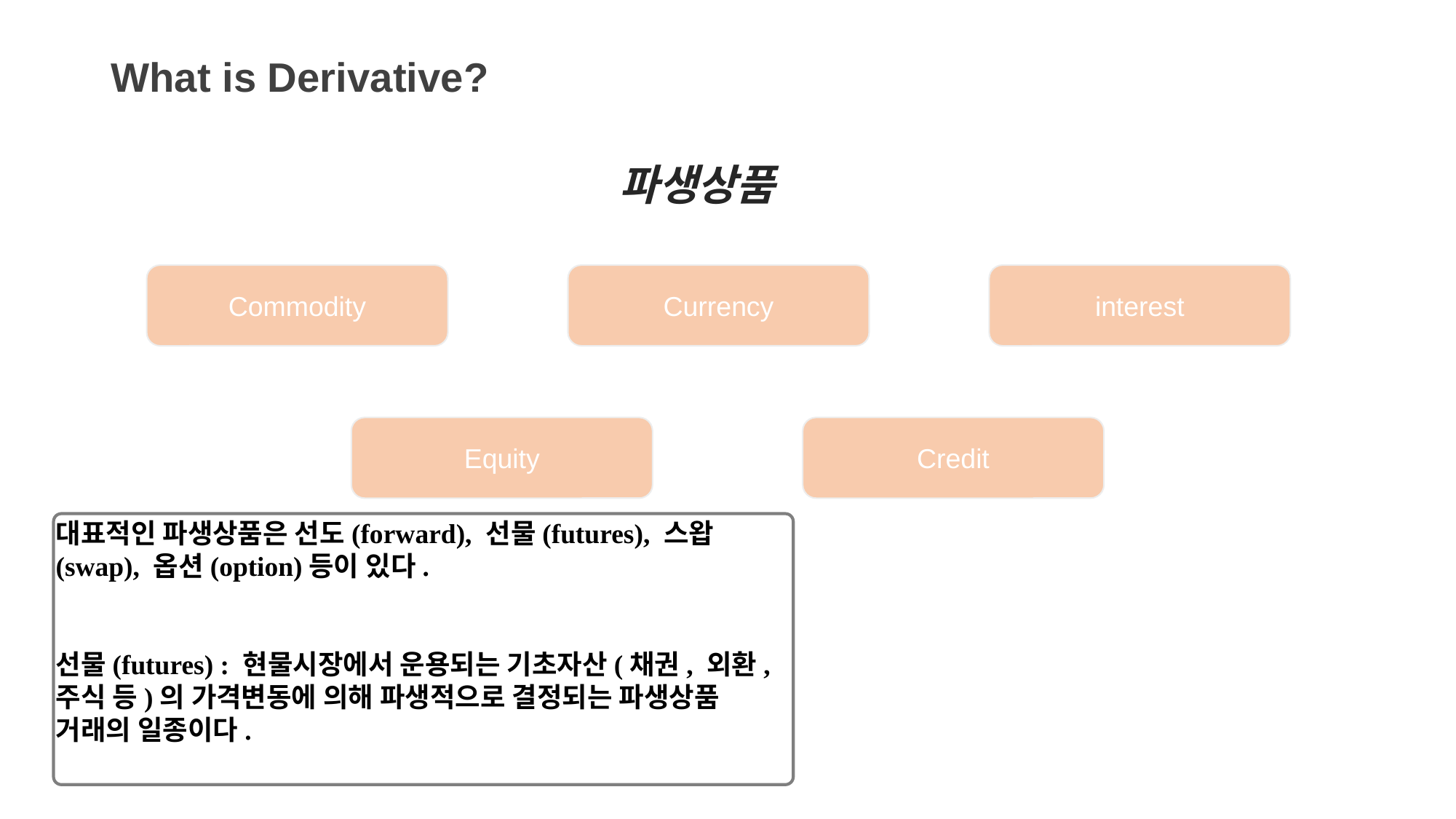

# What is Derivative?
 				      파생상품

interest
Commodity
Currency
Credit
Equity
대표적인 파생상품은 선도(forward), 선물(futures), 스왑(swap), 옵션(option)등이 있다.

선물(futures) : 현물시장에서 운용되는 기초자산(채권, 외환, 주식 등)의 가격변동에 의해 파생적으로 결정되는 파생상품 거래의 일종이다.